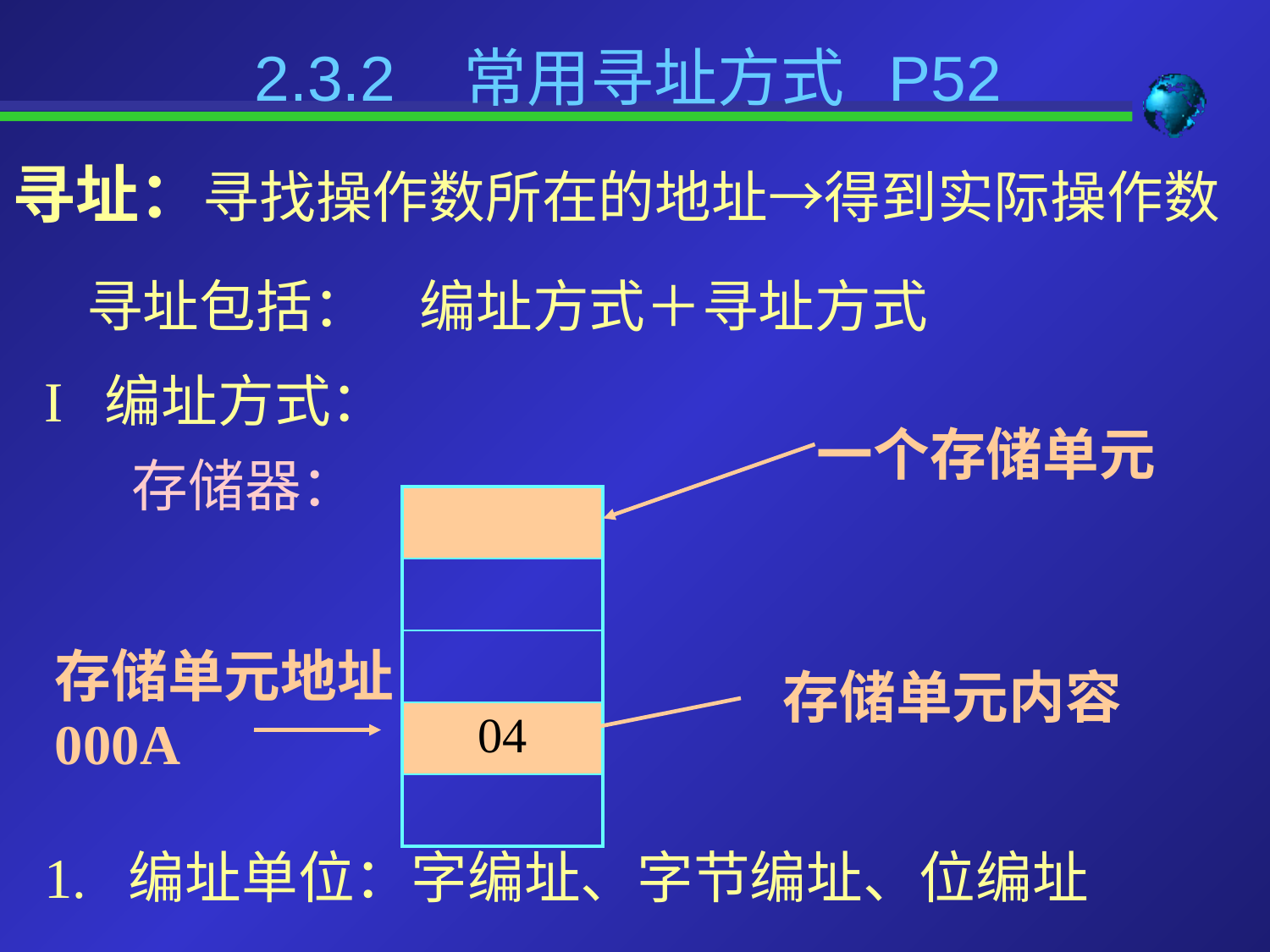

2.3.2   常用寻址方式  P52
寻址：寻找操作数所在的地址→得到实际操作数
寻址包括：    编址方式＋寻址方式

I  编址方式：
一个存储单元
存储器：

|  |
| --- |
|  |
|  |
| 04 |
|  |
存储单元地址
000A
存储单元内容

1.  编址单位：字编址、字节编址、位编址
15